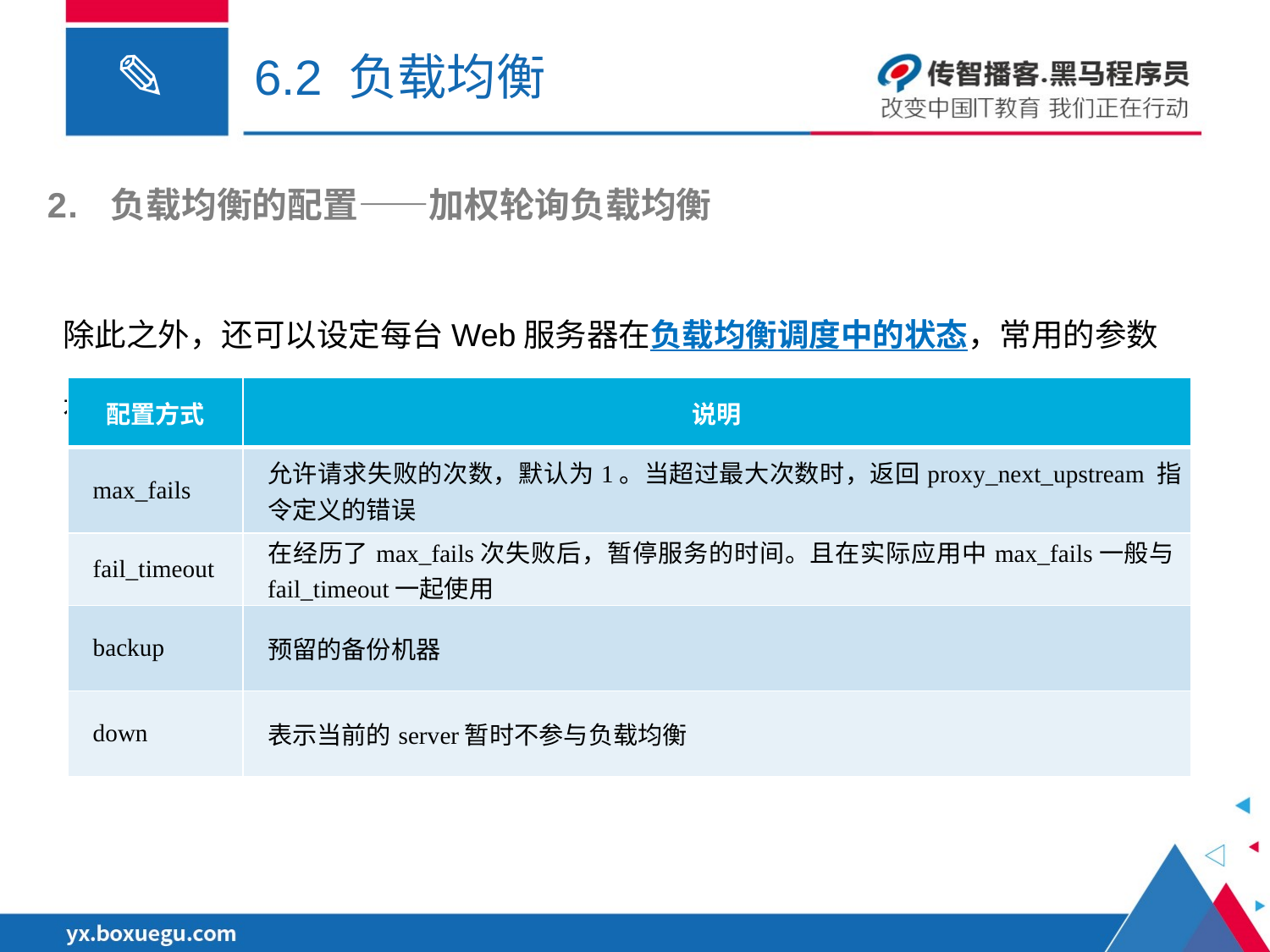

# 6.2 负载均衡
负载均衡的配置——加权轮询负载均衡
除此之外，还可以设定每台Web服务器在负载均衡调度中的状态，常用的参数有：
| 配置方式 | 说明 |
| --- | --- |
| max\_fails | 允许请求失败的次数，默认为1。当超过最大次数时，返回proxy\_next\_upstream 指令定义的错误 |
| fail\_timeout | 在经历了max\_fails次失败后，暂停服务的时间。且在实际应用中max\_fails一般与fail\_timeout一起使用 |
| backup | 预留的备份机器 |
| down | 表示当前的server暂时不参与负载均衡 |